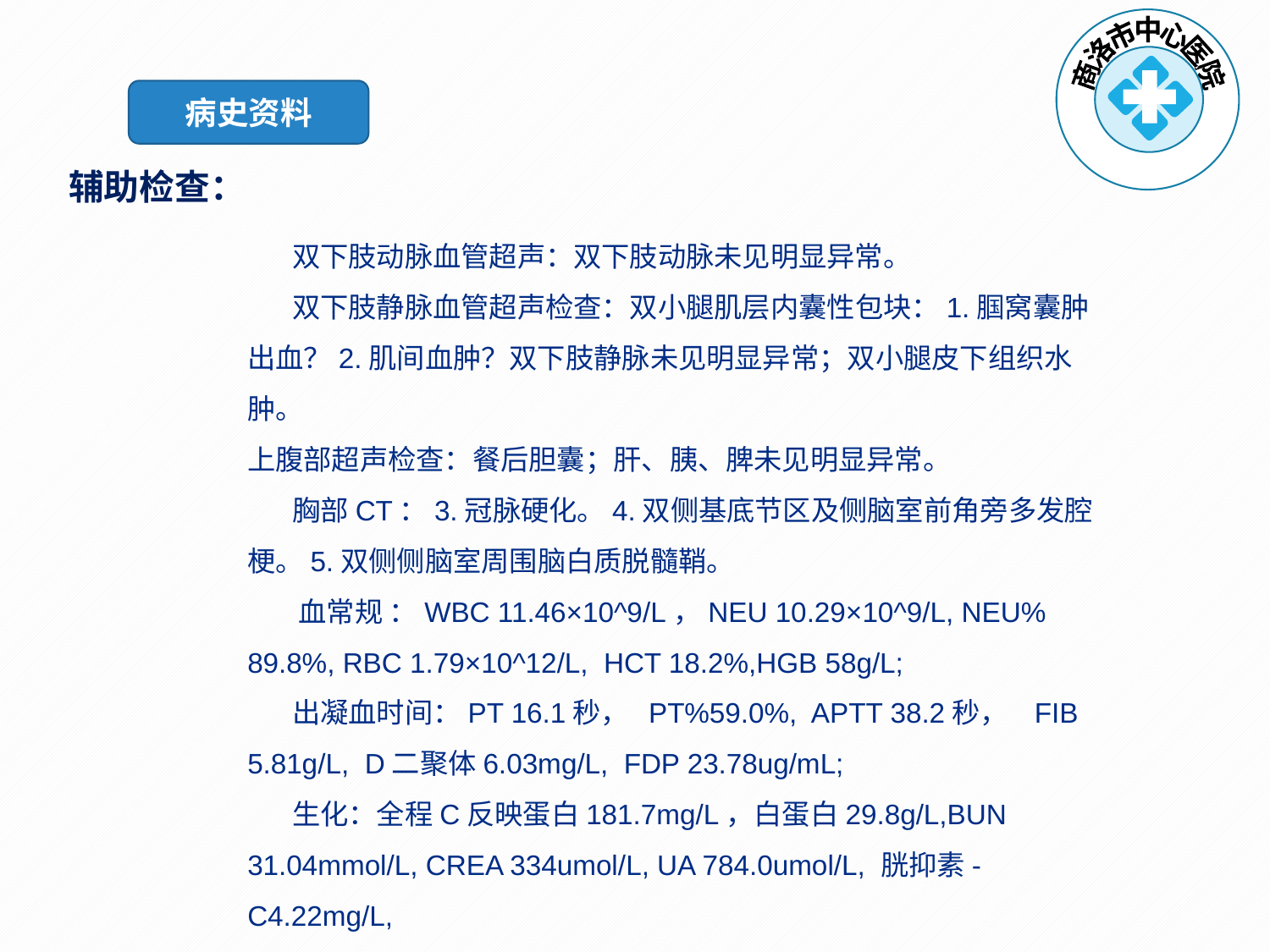

病史资料
辅助检查：
      双下肢动脉血管超声：双下肢动脉未见明显异常。
      双下肢静脉血管超声检查：双小腿肌层内囊性包块：1.腘窝囊肿出血？2.肌间血肿？双下肢静脉未见明显异常；双小腿皮下组织水肿。
上腹部超声检查：餐后胆囊；肝、胰、脾未见明显异常。
      胸部CT：3.冠脉硬化。4.双侧基底节区及侧脑室前角旁多发腔梗。5.双侧侧脑室周围脑白质脱髓鞘。
       血常规 ：WBC 11.46×10^9/L，NEU 10.29×10^9/L, NEU% 89.8%, RBC 1.79×10^12/L,  HCT 18.2%,HGB 58g/L;
      出凝血时间：PT 16.1秒，  PT%59.0%,  APTT 38.2秒，   FIB 5.81g/L,  D二聚体6.03mg/L,  FDP 23.78ug/mL;
      生化：全程C反映蛋白181.7mg/L，白蛋白29.8g/L,BUN 31.04mmol/L, CREA 334umol/L, UA 784.0umol/L, 胱抑素-C4.22mg/L,
        BNP 23169pg/ml；